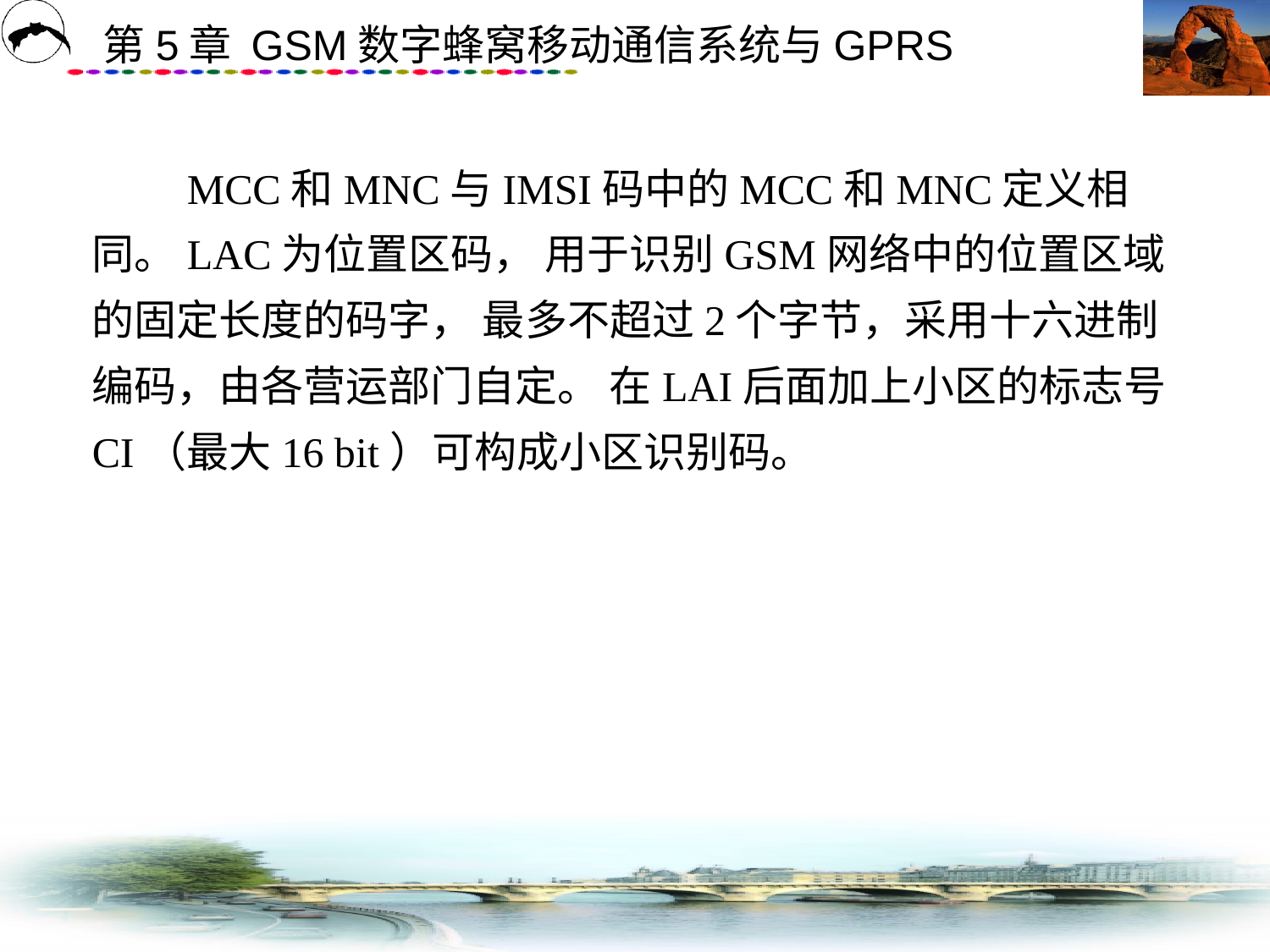

# MCC和MNC与IMSI码中的MCC和MNC定义相同。LAC为位置区码， 用于识别GSM网络中的位置区域的固定长度的码字， 最多不超过2个字节，采用十六进制编码，由各营运部门自定。 在LAI后面加上小区的标志号CI（最大16 bit）可构成小区识别码。